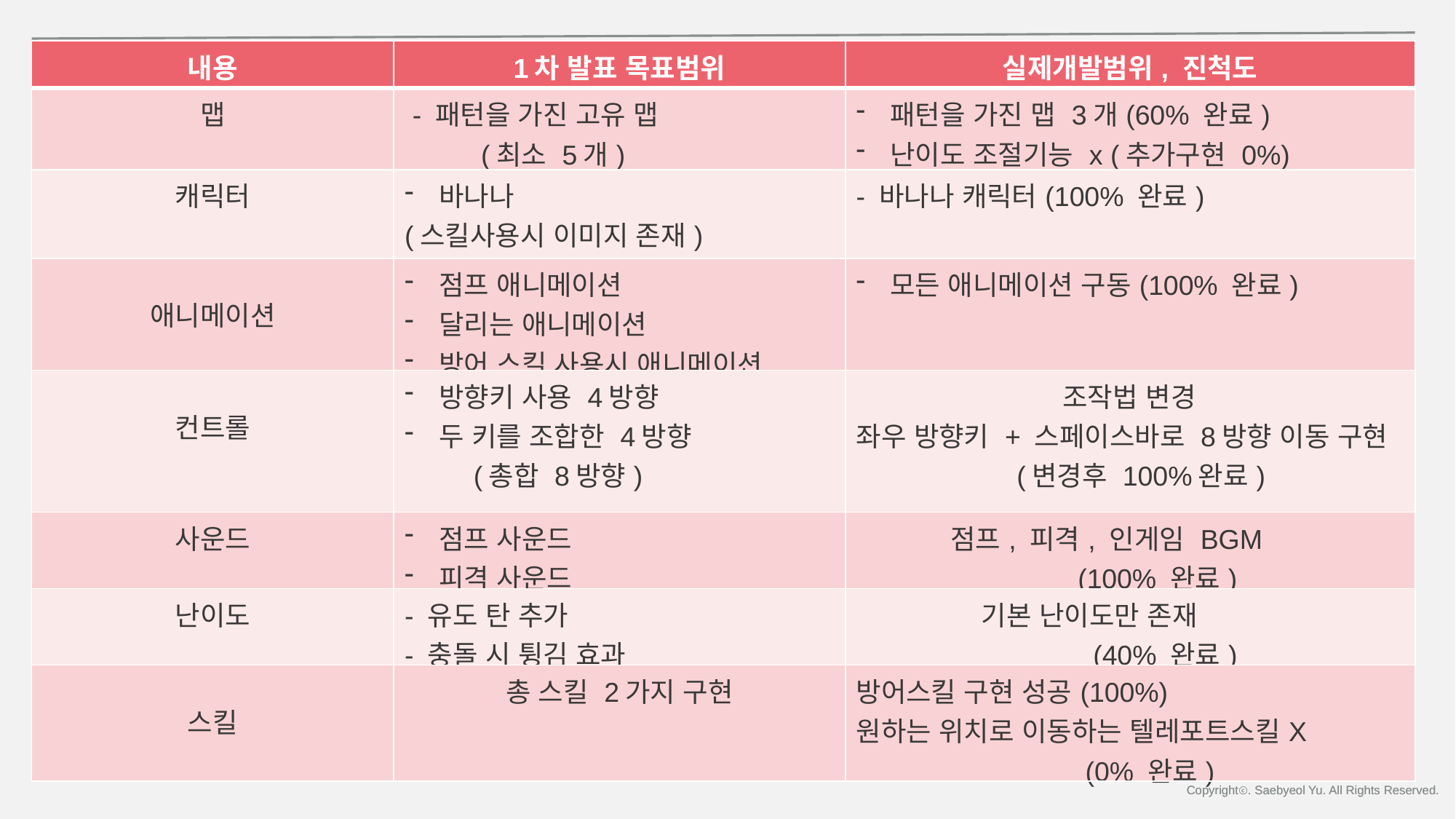

1
| 내용 | 1차 발표 목표범위 | 실제개발범위, 진척도 |
| --- | --- | --- |
| 맵 | - 패턴을 가진 고유 맵 (최소 5개) | 패턴을 가진 맵 3개(60% 완료) 난이도 조절기능 x (추가구현 0%) |
| 캐릭터 | 바나나 (스킬사용시 이미지 존재) | - 바나나 캐릭터(100% 완료) |
| 애니메이션 | 점프 애니메이션 달리는 애니메이션 방어 스킬 사용시 애니메이션 | 모든 애니메이션 구동(100% 완료) |
| 컨트롤 | 방향키 사용 4방향 두 키를 조합한 4방향 (총합 8방향) | 조작법 변경 좌우 방향키 + 스페이스바로 8방향 이동 구현 (변경후 100%완료) |
| 사운드 | 점프 사운드 피격 사운드 | 점프, 피격, 인게임 BGM (100% 완료) |
| 난이도 | - 유도 탄 추가 - 충돌 시 튕김 효과 | 기본 난이도만 존재 (40% 완료) |
| 스킬 | 총 스킬 2가지 구현 | 방어스킬 구현 성공(100%) 원하는 위치로 이동하는 텔레포트스킬X (0% 완료) |
Copyrightⓒ. Saebyeol Yu. All Rights Reserved.